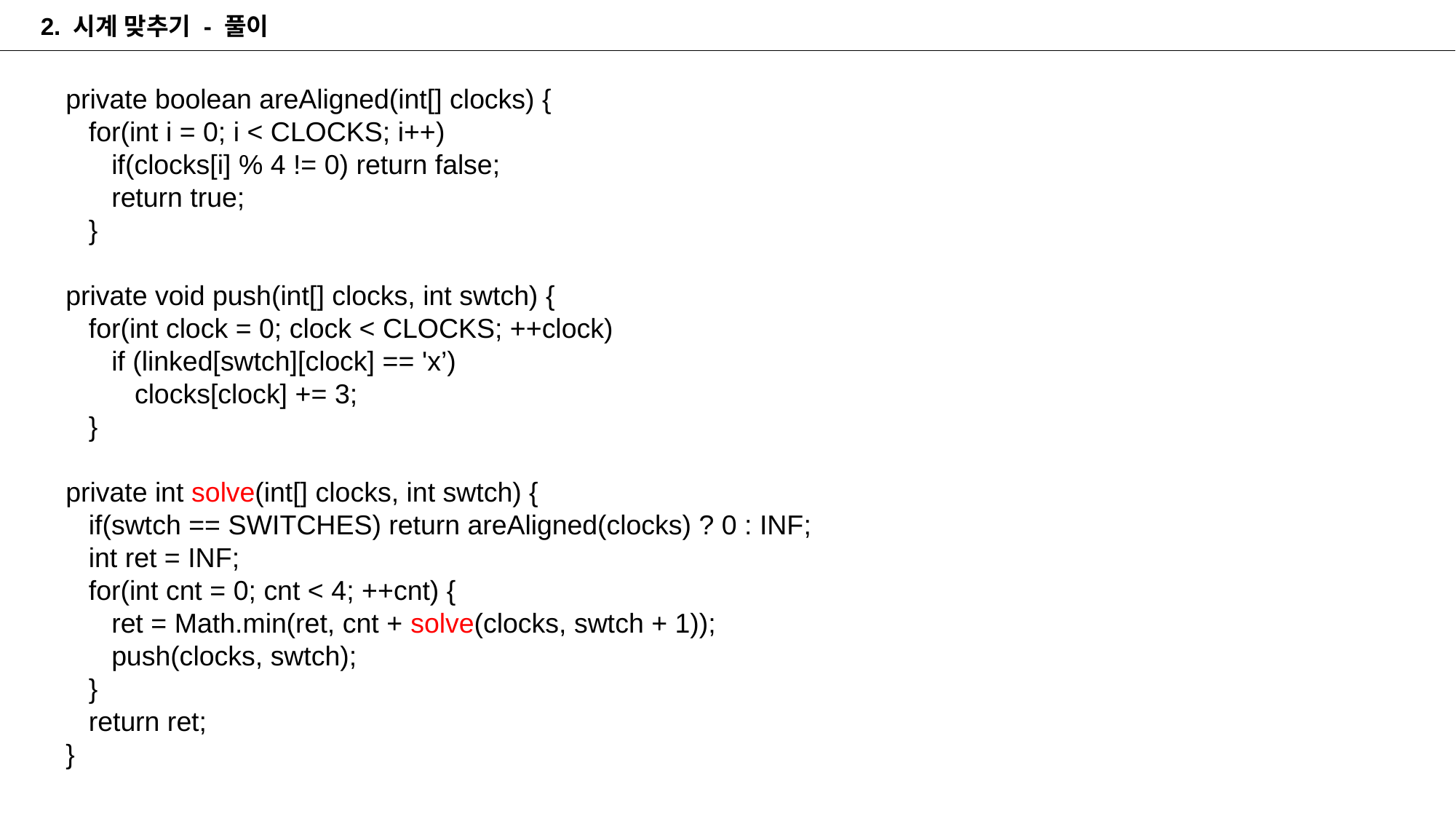

2. 시계 맞추기 - 풀이
private boolean areAligned(int[] clocks) {
   for(int i = 0; i < CLOCKS; i++)
      if(clocks[i] % 4 != 0) return false;
      return true;
   }

private void push(int[] clocks, int swtch) {
   for(int clock = 0; clock < CLOCKS; ++clock)
      if (linked[swtch][clock] == 'x’)
         clocks[clock] += 3;
   }

private int solve(int[] clocks, int swtch) {
   if(swtch == SWITCHES) return areAligned(clocks) ? 0 : INF;
   int ret = INF;
   for(int cnt = 0; cnt < 4; ++cnt) {
      ret = Math.min(ret, cnt + solve(clocks, swtch + 1));
      push(clocks, swtch);
   }
   return ret;
}